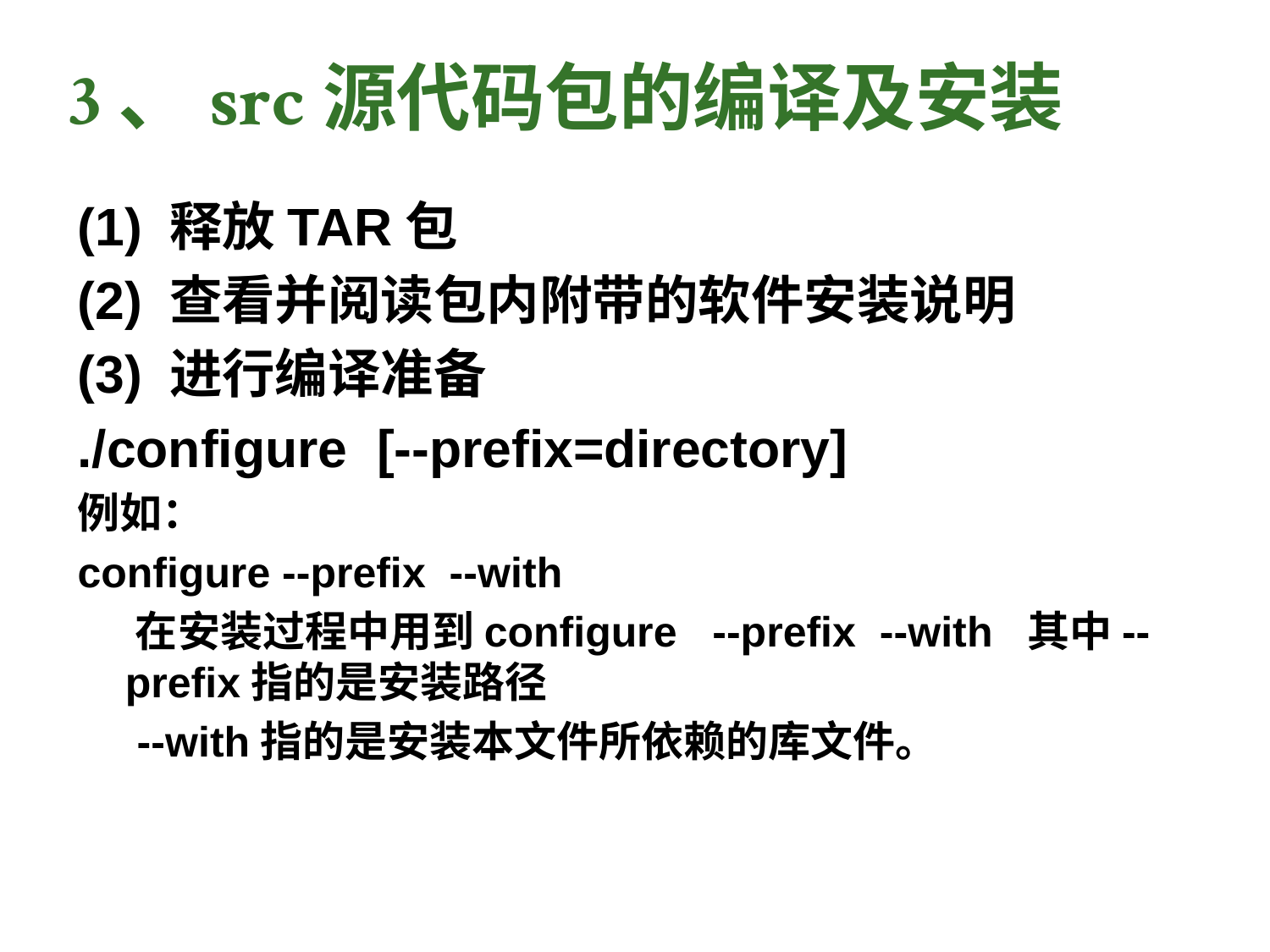

# 3、src源代码包的编译及安装
(1) 释放TAR包
(2) 查看并阅读包内附带的软件安装说明
(3) 进行编译准备
./configure  [--prefix=directory]
例如：
configure --prefix  --with
     在安装过程中用到configure   --prefix  --with  其中--prefix指的是安装路径
     --with指的是安装本文件所依赖的库文件。